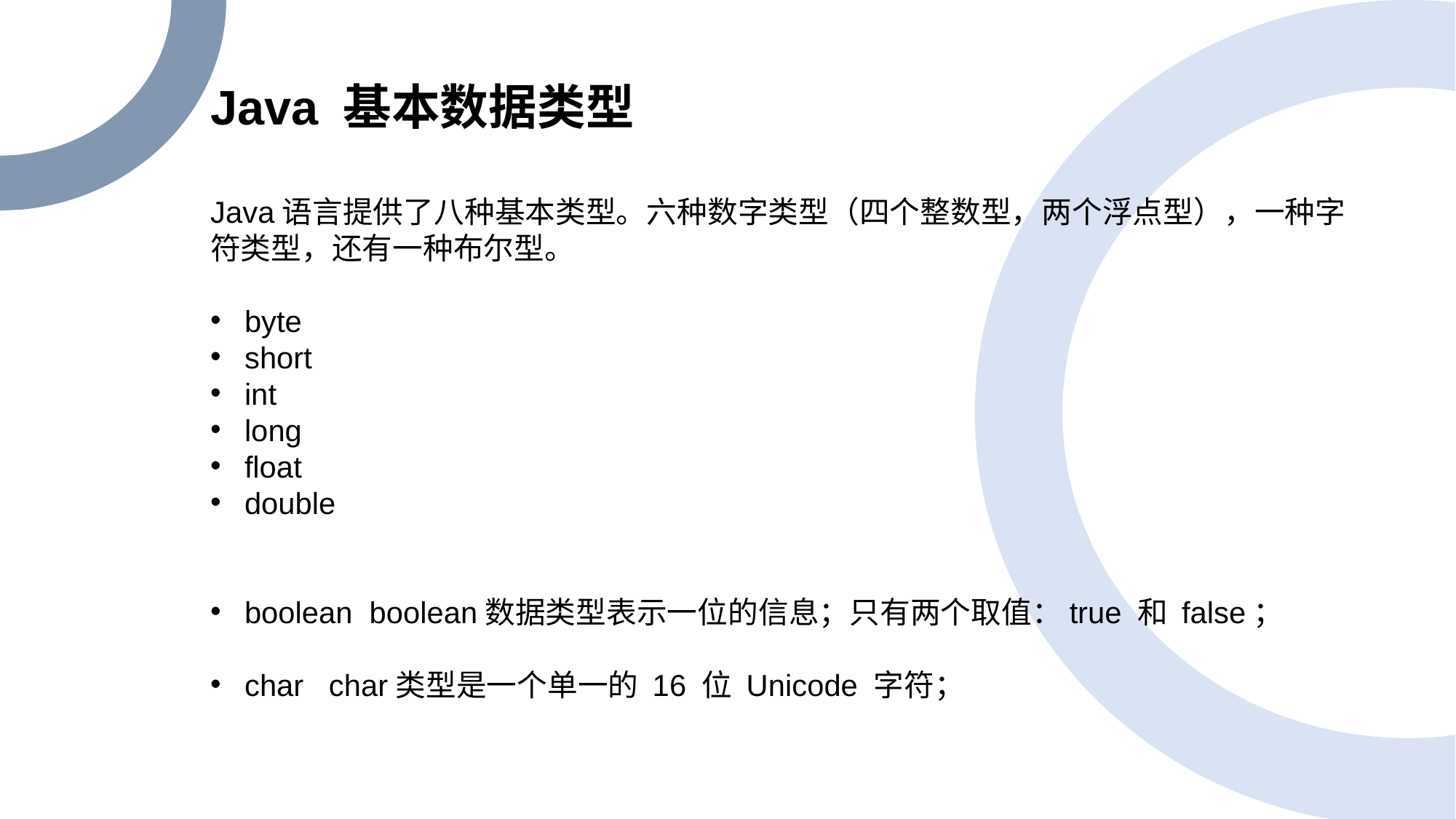

Java 基本数据类型

Java语言提供了八种基本类型。六种数字类型（四个整数型，两个浮点型），一种字符类型，还有一种布尔型。

byte
short
int
long
float
double

boolean  boolean数据类型表示一位的信息；只有两个取值：true 和 false；

char   char类型是一个单一的 16 位 Unicode 字符；